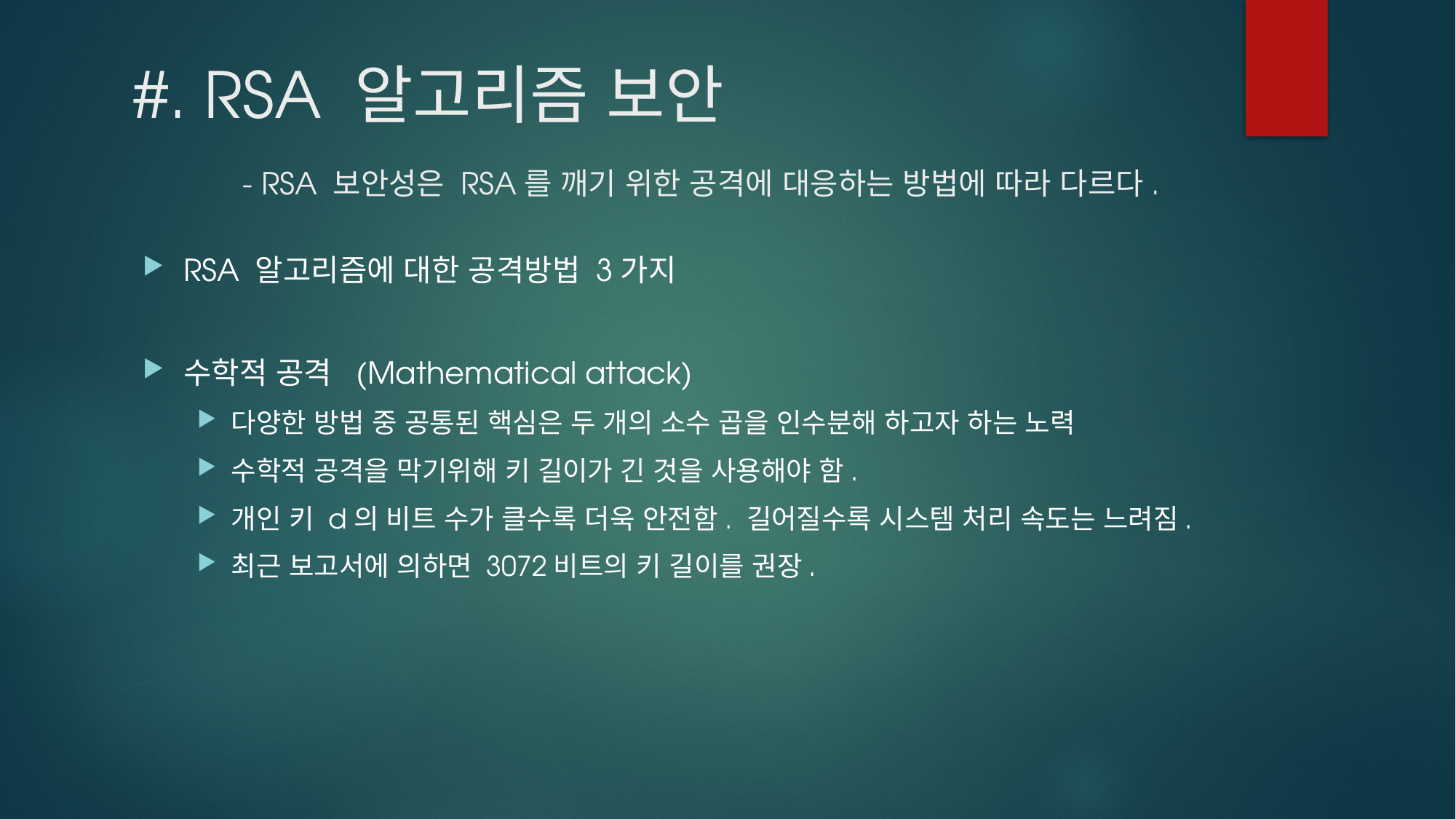

# #. RSA 알고리즘 보안 - RSA 보안성은 RSA를 깨기 위한 공격에 대응하는 방법에 따라 다르다.
RSA 알고리즘에 대한 공격방법 3가지

수학적 공격  (Mathematical attack)
다양한 방법 중 공통된 핵심은 두 개의 소수 곱을 인수분해 하고자 하는 노력
수학적 공격을 막기위해 키 길이가 긴 것을 사용해야 함.
개인 키 d의 비트 수가 클수록 더욱 안전함. 길어질수록 시스템 처리 속도는 느려짐.
최근 보고서에 의하면 3072비트의 키 길이를 권장.